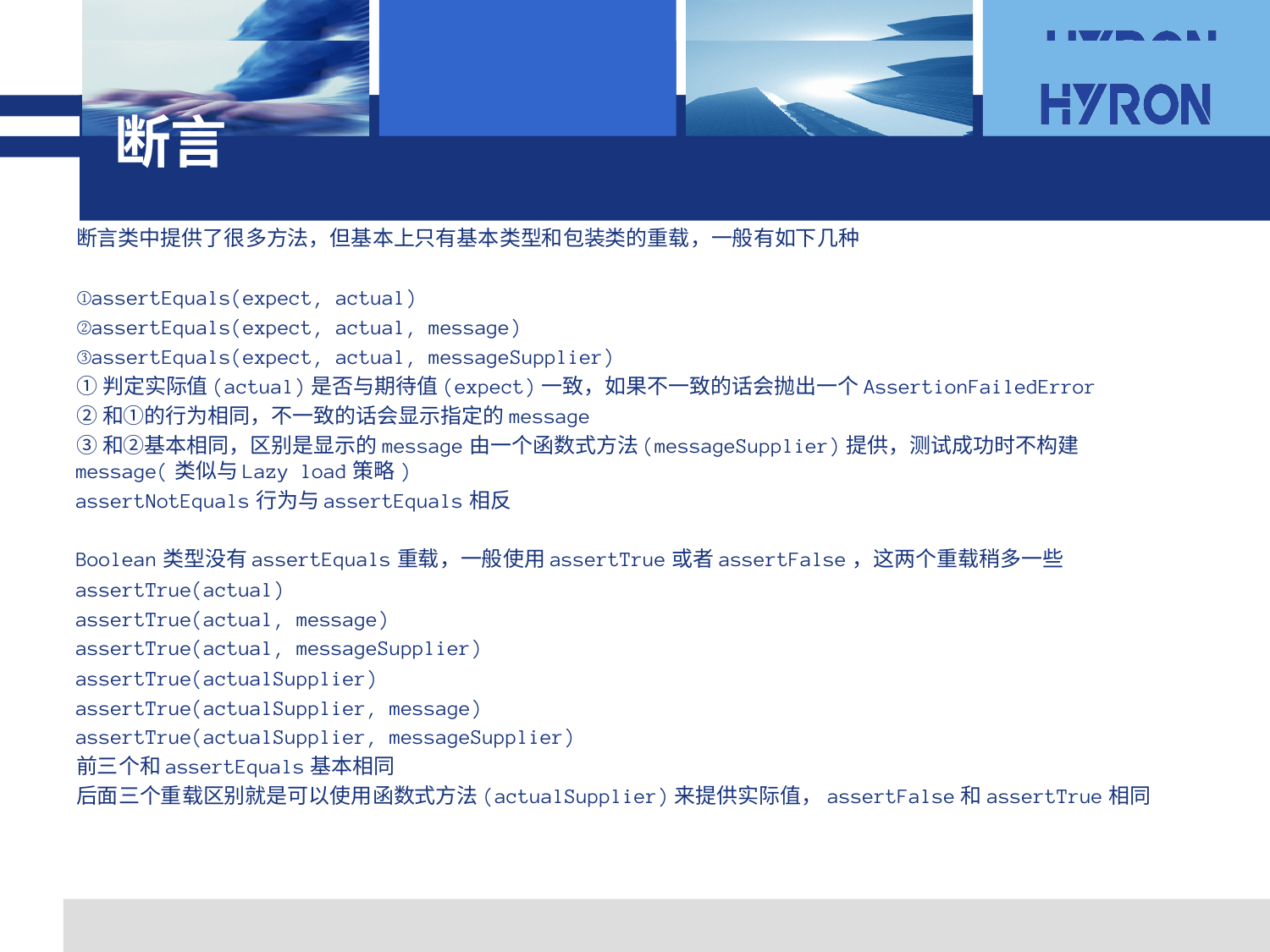

# 断言
断言类中提供了很多方法，但基本上只有基本类型和包装类的重载，一般有如下几种

①assertEquals(expect, actual)
②assertEquals(expect, actual, message)
③assertEquals(expect, actual, messageSupplier)
①判定实际值(actual)是否与期待值(expect)一致，如果不一致的话会抛出一个AssertionFailedError
②和①的行为相同，不一致的话会显示指定的message
③和②基本相同，区别是显示的message由一个函数式方法(messageSupplier)提供，测试成功时不构建message(类似与Lazy load策略)
assertNotEquals行为与assertEquals相反

Boolean类型没有assertEquals重载，一般使用assertTrue或者assertFalse，这两个重载稍多一些
assertTrue(actual)
assertTrue(actual, message)
assertTrue(actual, messageSupplier)
assertTrue(actualSupplier)
assertTrue(actualSupplier, message)
assertTrue(actualSupplier, messageSupplier)
前三个和assertEquals基本相同
后面三个重载区别就是可以使用函数式方法(actualSupplier)来提供实际值，assertFalse和assertTrue相同